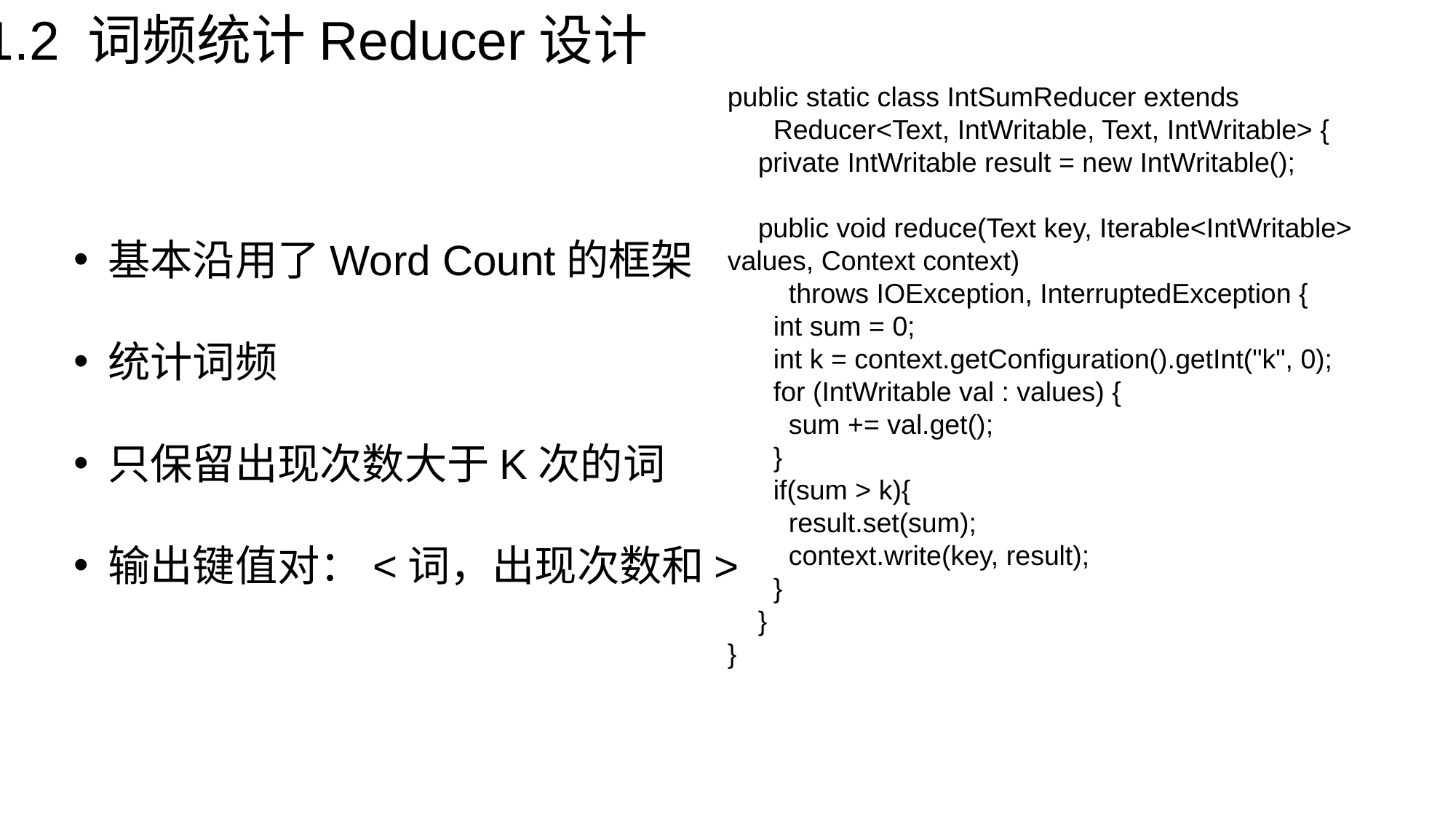

1.2 词频统计Reducer设计
public static class IntSumReducer extends
      Reducer<Text, IntWritable, Text, IntWritable> {
    private IntWritable result = new IntWritable();

    public void reduce(Text key, Iterable<IntWritable> values, Context context)
        throws IOException, InterruptedException {
      int sum = 0;
      int k = context.getConfiguration().getInt("k", 0);
      for (IntWritable val : values) {
        sum += val.get();
      }
      if(sum > k){
        result.set(sum);
        context.write(key, result);
      }
    }
}
基本沿用了Word Count的框架
统计词频
只保留出现次数大于K次的词
输出键值对：<词，出现次数和>